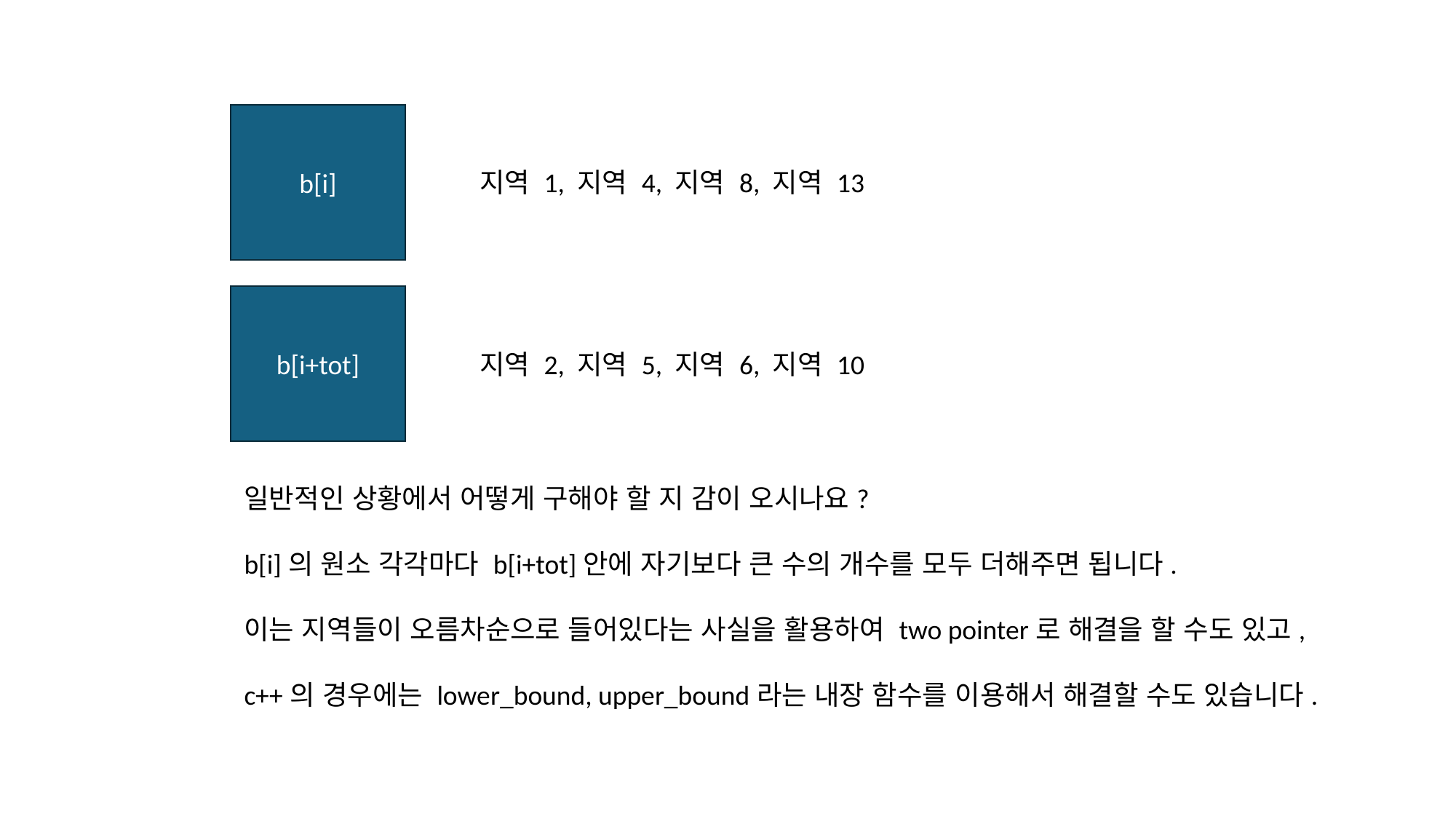

b[i]
지역 1, 지역 4, 지역 8, 지역 13
b[i+tot]
지역 2, 지역 5, 지역 6, 지역 10
일반적인 상황에서 어떻게 구해야 할 지 감이 오시나요?

b[i]의 원소 각각마다 b[i+tot]안에 자기보다 큰 수의 개수를 모두 더해주면 됩니다.

이는 지역들이 오름차순으로 들어있다는 사실을 활용하여 two pointer로 해결을 할 수도 있고,

c++의 경우에는 lower_bound, upper_bound라는 내장 함수를 이용해서 해결할 수도 있습니다.